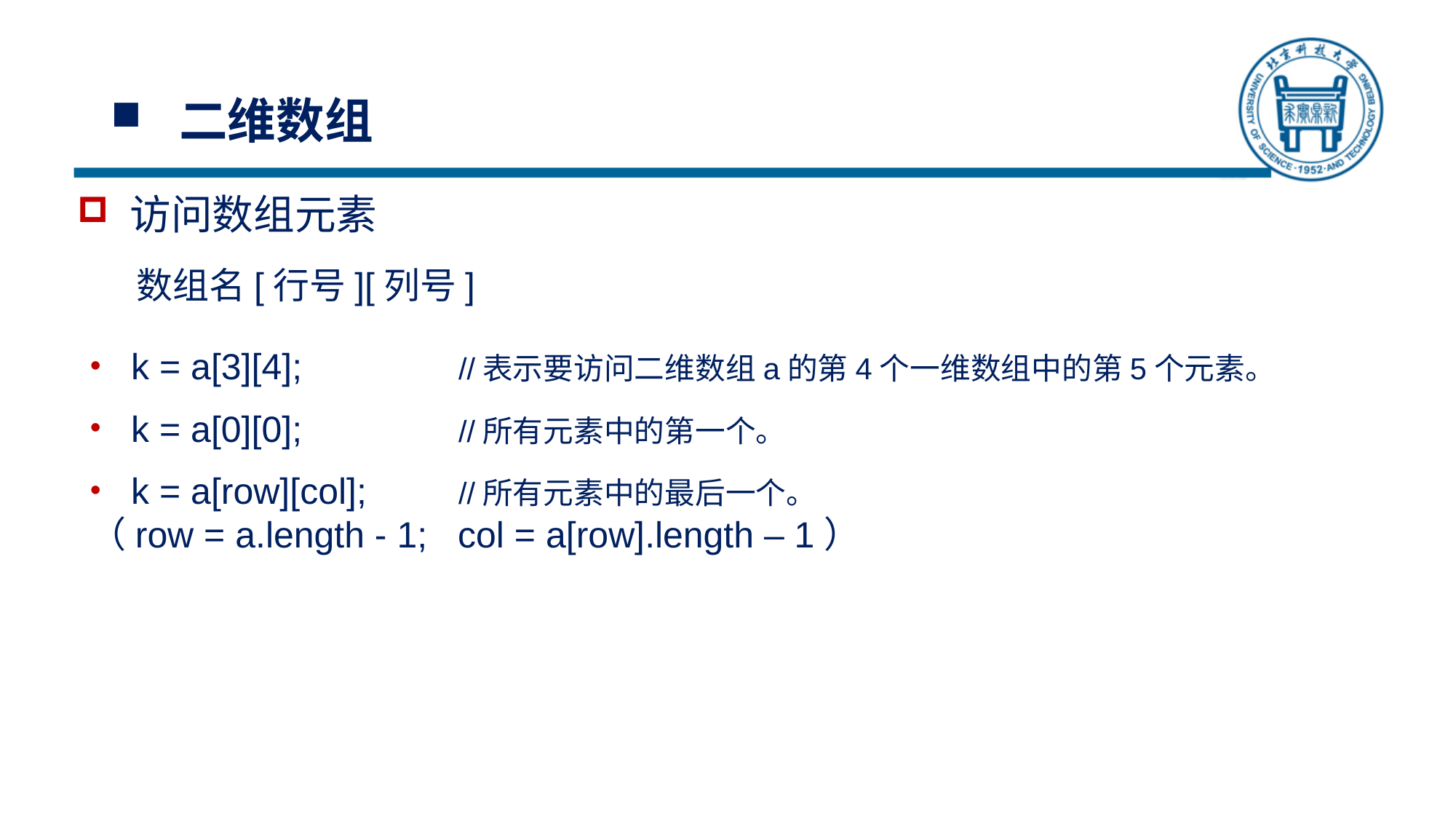

# 二维数组
访问数组元素
数组名[行号][列号]
k = a[3][4];		//表示要访问二维数组a的第4个一维数组中的第5个元素。
k = a[0][0];		//所有元素中的第一个。
k = a[row][col];	//所有元素中的最后一个。
（row = a.length - 1;   col = a[row].length – 1）